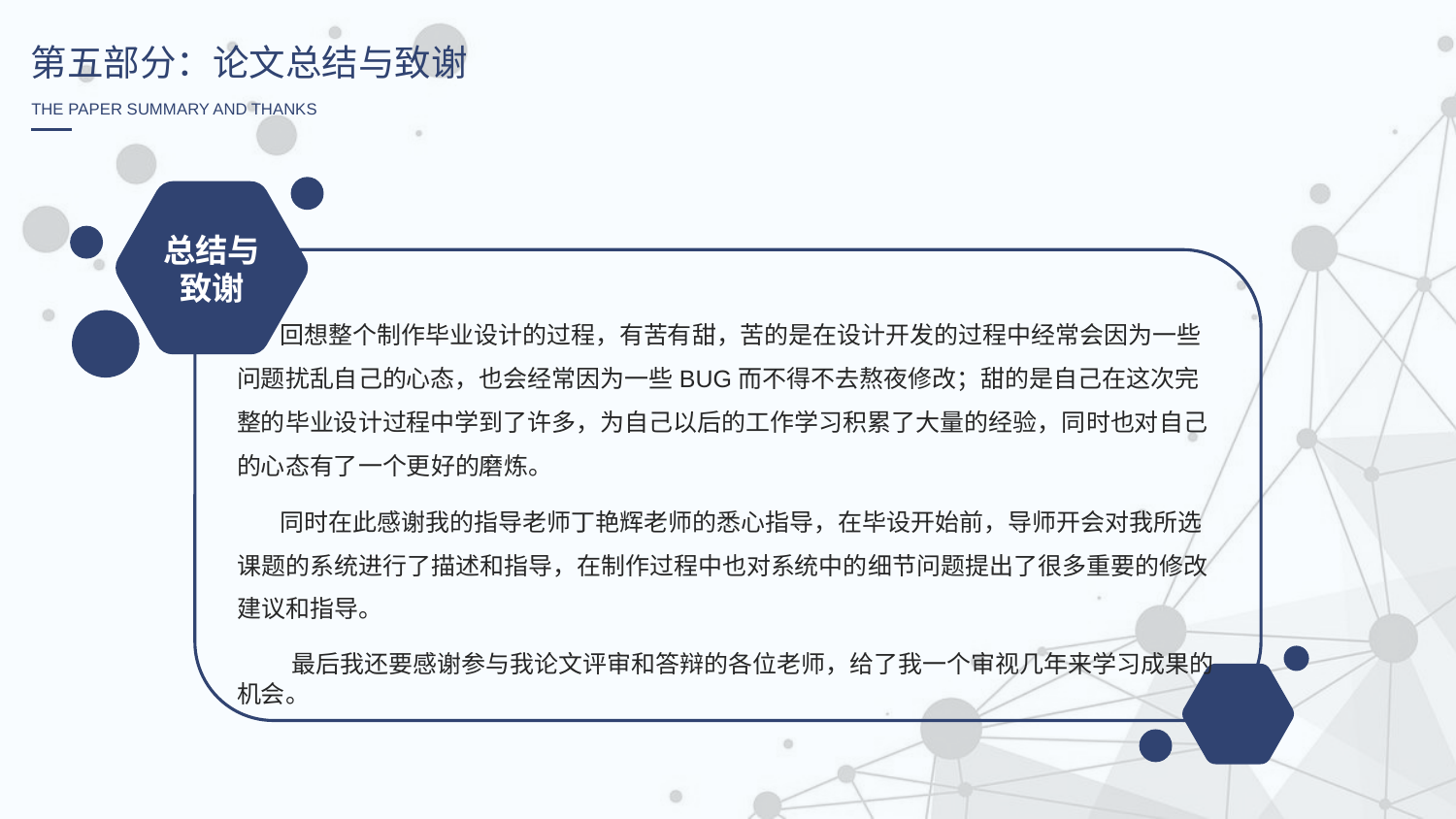

第五部分：论文总结与致谢
THE PAPER SUMMARY AND THANKS

总结与致谢

       回想整个制作毕业设计的过程，有苦有甜，苦的是在设计开发的过程中经常会因为一些问题扰乱自己的心态，也会经常因为一些BUG而不得不去熬夜修改；甜的是自己在这次完整的毕业设计过程中学到了许多，为自己以后的工作学习积累了大量的经验，同时也对自己的心态有了一个更好的磨炼。

       同时在此感谢我的指导老师丁艳辉老师的悉心指导，在毕设开始前，导师开会对我所选课题的系统进行了描述和指导，在制作过程中也对系统中的细节问题提出了很多重要的修改建议和指导。
        最后我还要感谢参与我论文评审和答辩的各位老师，给了我一个审视几年来学习成果的机会。